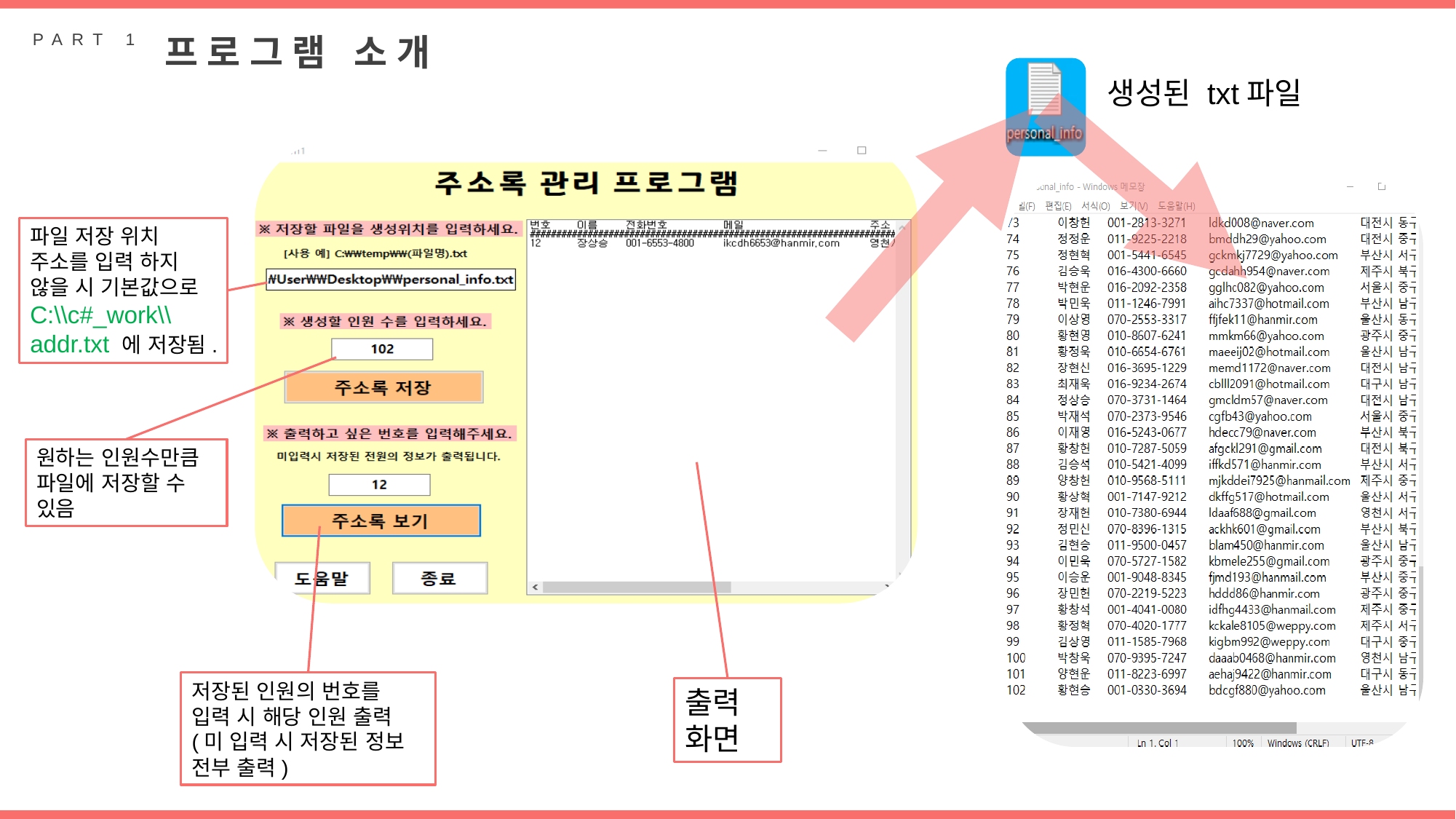

PART 1
프로그램 소개

생성된 txt파일

파일 저장 위치 주소를 입력 하지 않을 시 기본값으로
C:\\c#_work\\addr.txt 에 저장됨.
원하는 인원수만큼 파일에 저장할 수 있음
저장된 인원의 번호를 입력 시 해당 인원 출력 (미 입력 시 저장된 정보 전부 출력)
출력 화면